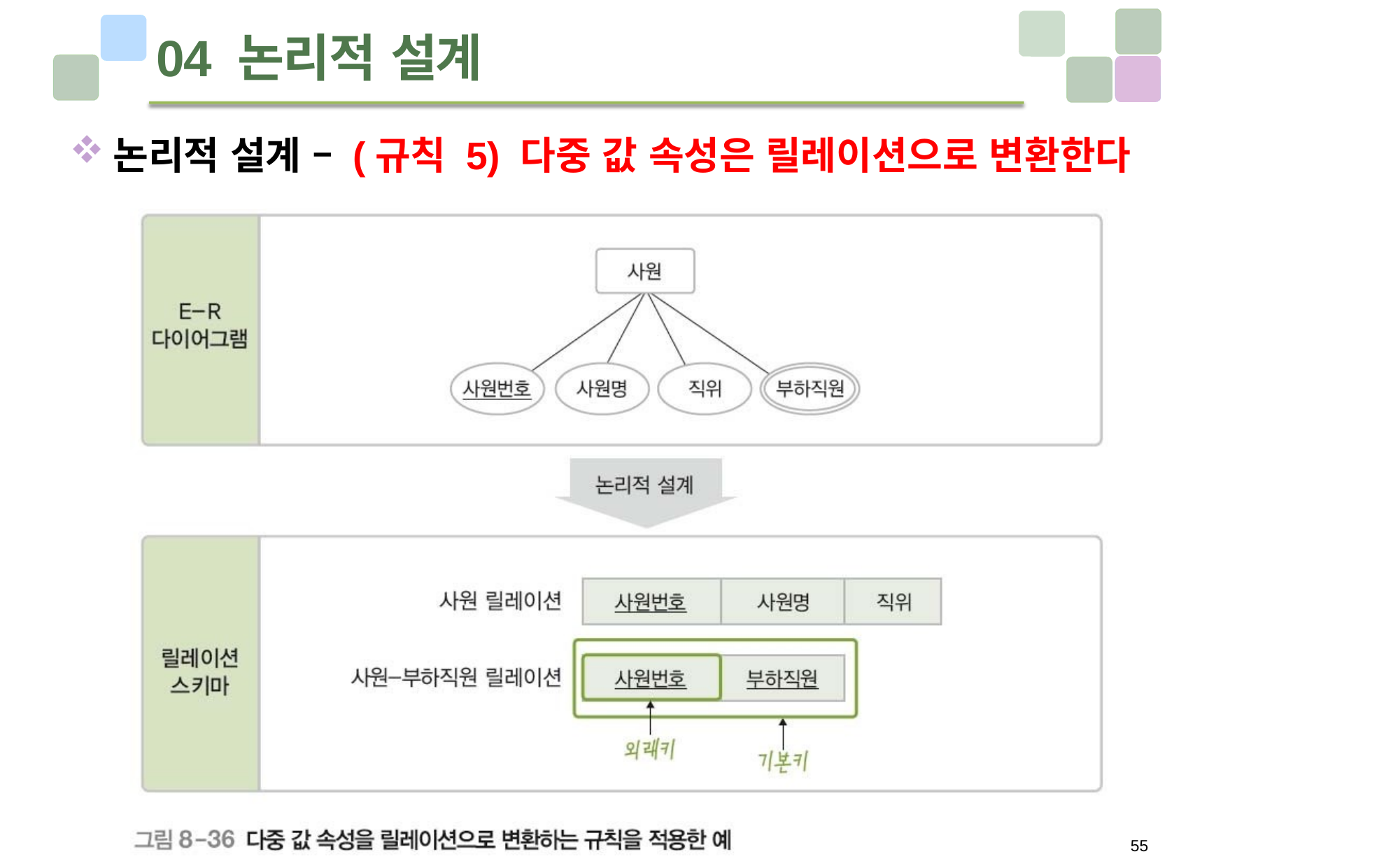

# 04 논리적 설계
논리적 설계 – (규칙 5) 다중 값 속성은 릴레이션으로 변환한다

55